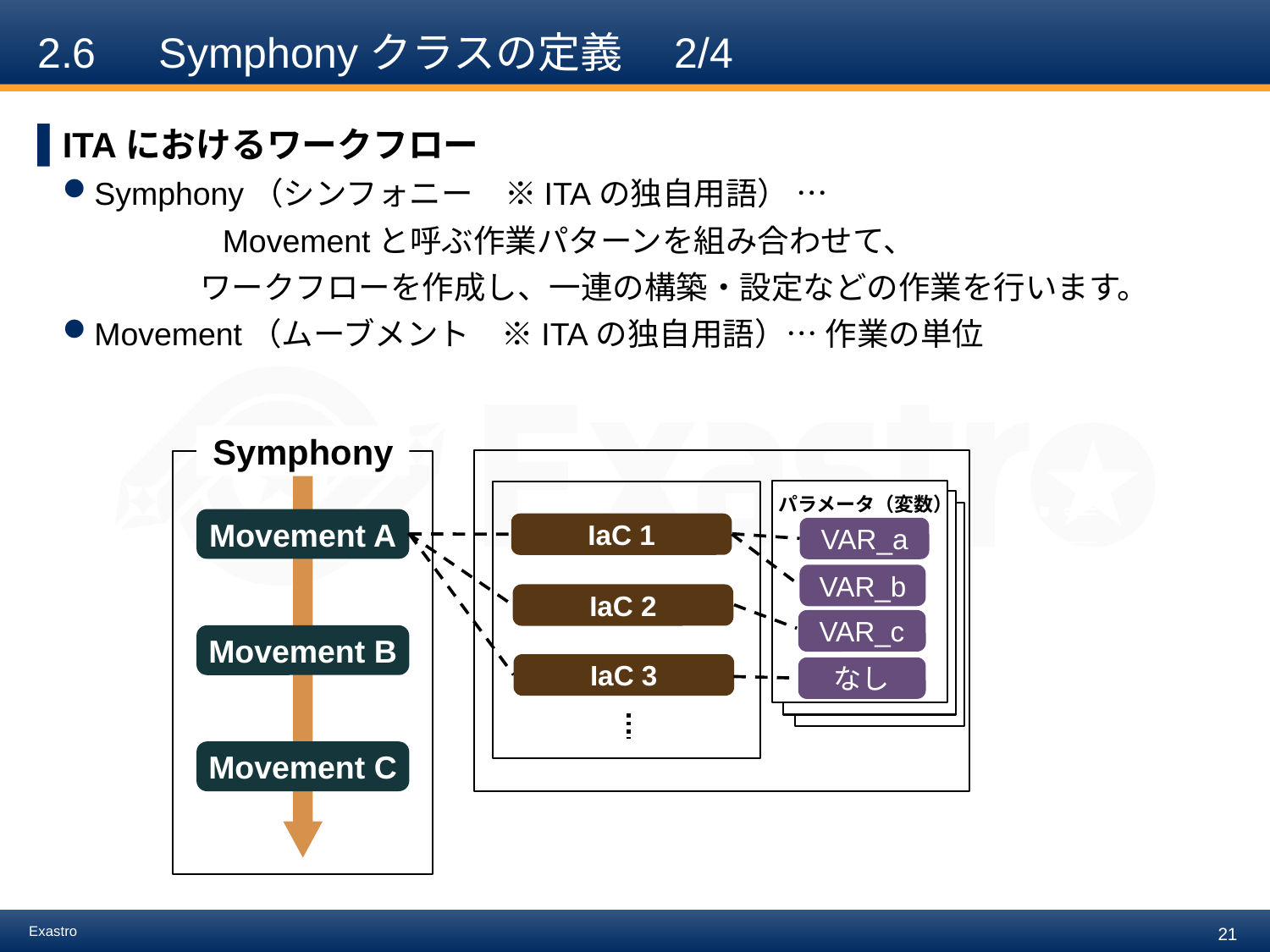

# 2.6　Symphonyクラスの定義　2/4
ITAにおけるワークフロー
Symphony（シンフォニー　※ITAの独自用語） …
                  Movementと呼ぶ作業パターンを組み合わせて、
                  ワークフローを作成し、一連の構築・設定などの作業を行います。
Movement（ムーブメント　※ITAの独自用語）… 作業の単位

Symphony

Movement A
IaC 1
VAR_a

VAR_b
IaC 2
VAR_c
Movement B
Movement C

パラメータ（変数）
IaC 3
なし